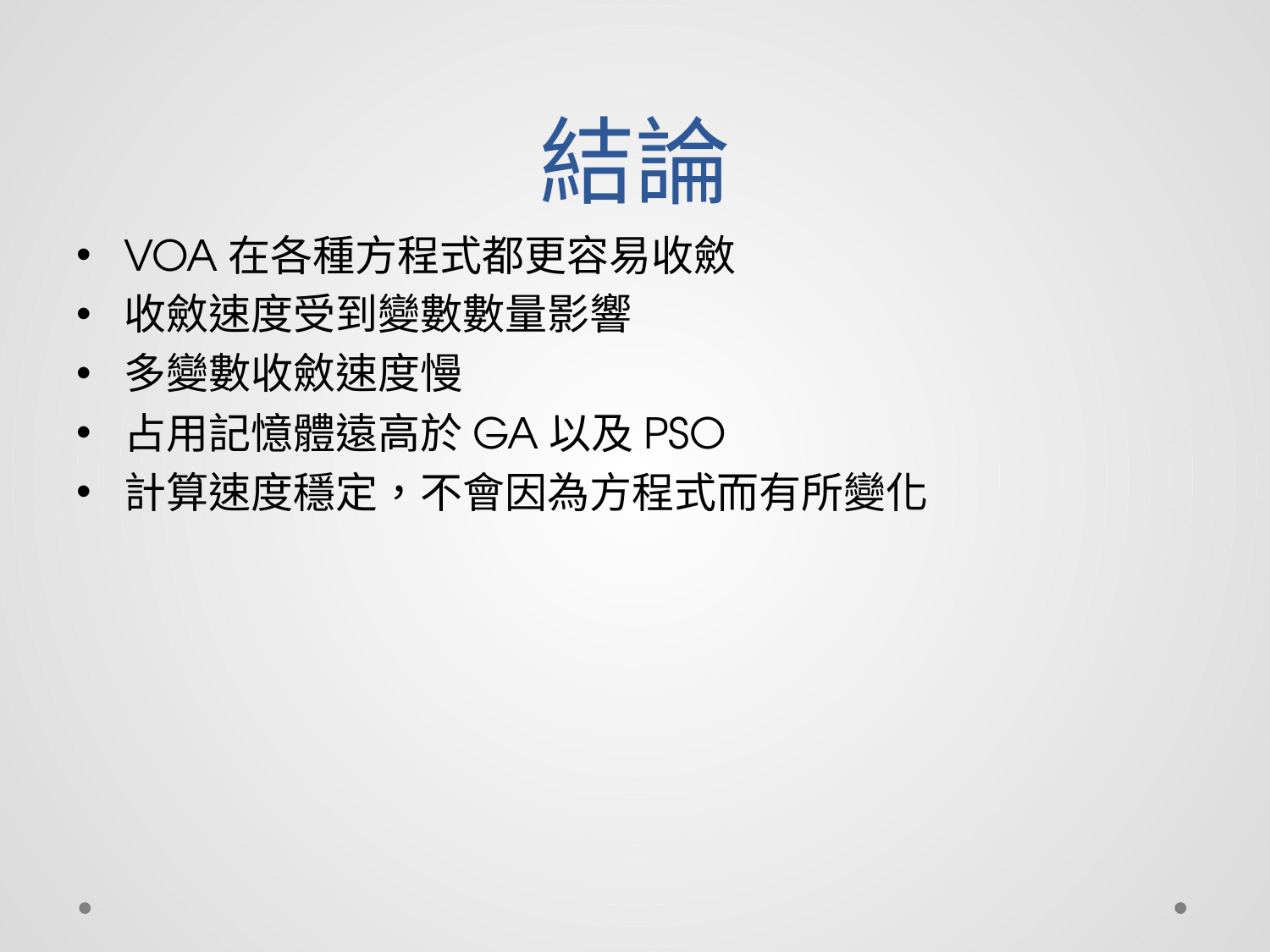

# 結論
VOA在各種方程式都更容易收斂
收斂速度受到變數數量影響
多變數收斂速度慢
占用記憶體遠高於GA以及PSO
計算速度穩定，不會因為方程式而有所變化